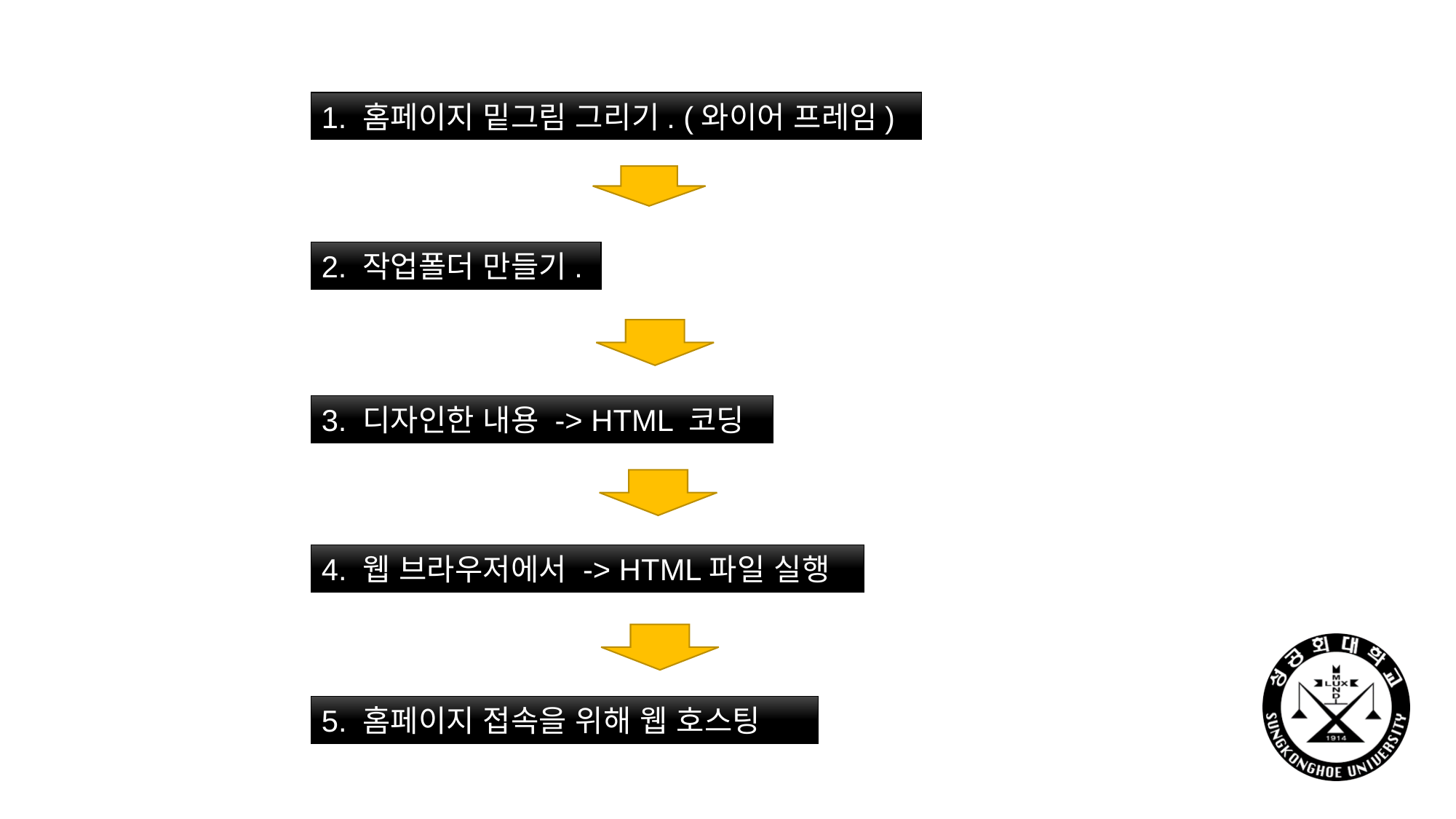

1. 홈페이지 밑그림 그리기. (와이어 프레임)

2. 작업폴더 만들기.

3. 디자인한 내용 -> HTML 코딩

4. 웹 브라우저에서 -> HTML파일 실행

5. 홈페이지 접속을 위해 웹 호스팅